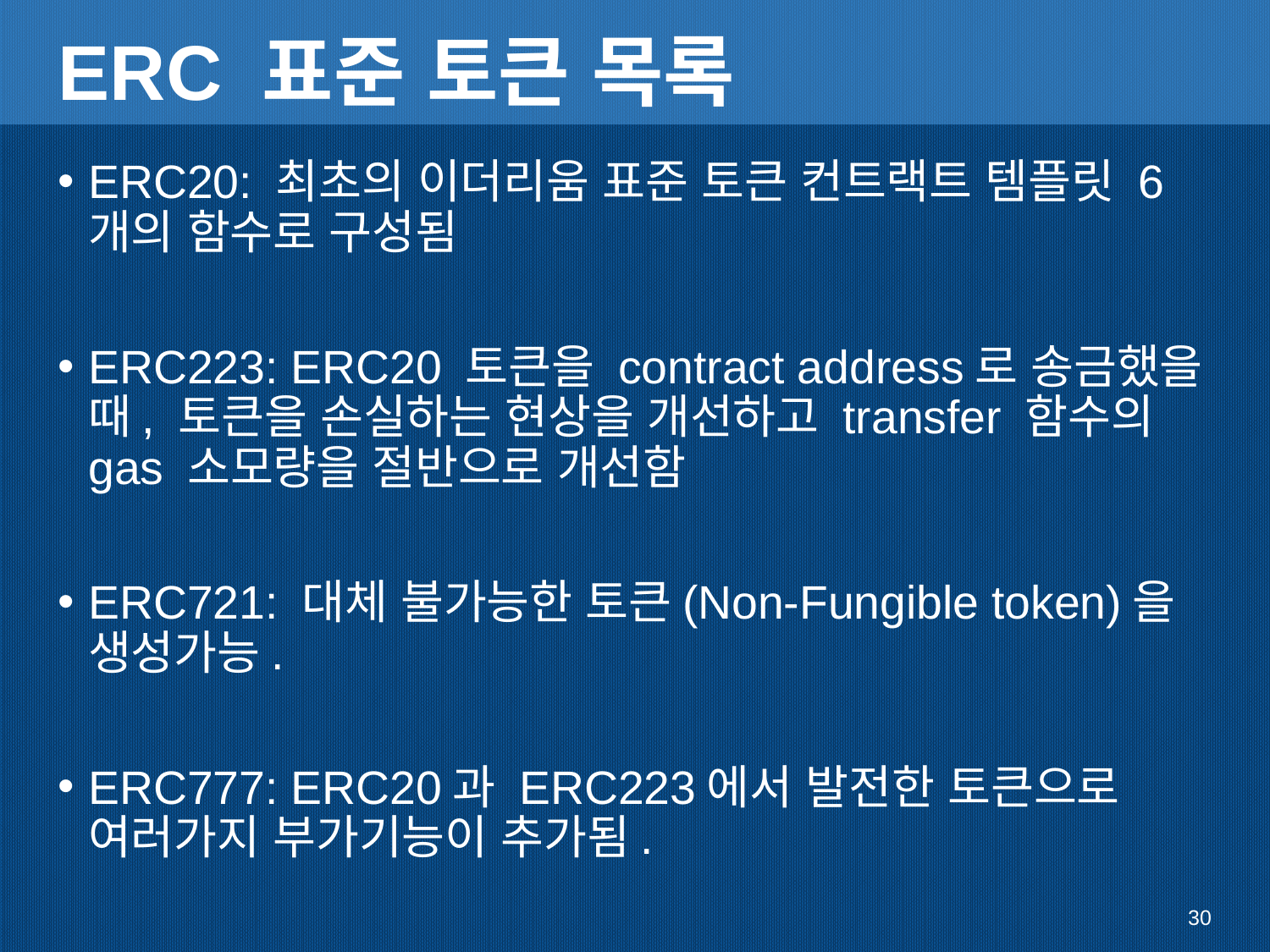

# ERC 표준 토큰 목록
ERC20: 최초의 이더리움 표준 토큰 컨트랙트 템플릿 6개의 함수로 구성됨

ERC223: ERC20 토큰을 contract address로 송금했을 때, 토큰을 손실하는 현상을 개선하고 transfer 함수의 gas 소모량을 절반으로 개선함

ERC721: 대체 불가능한 토큰(Non-Fungible token)을 생성가능.

ERC777: ERC20과 ERC223에서 발전한 토큰으로 여러가지 부가기능이 추가됨.
30